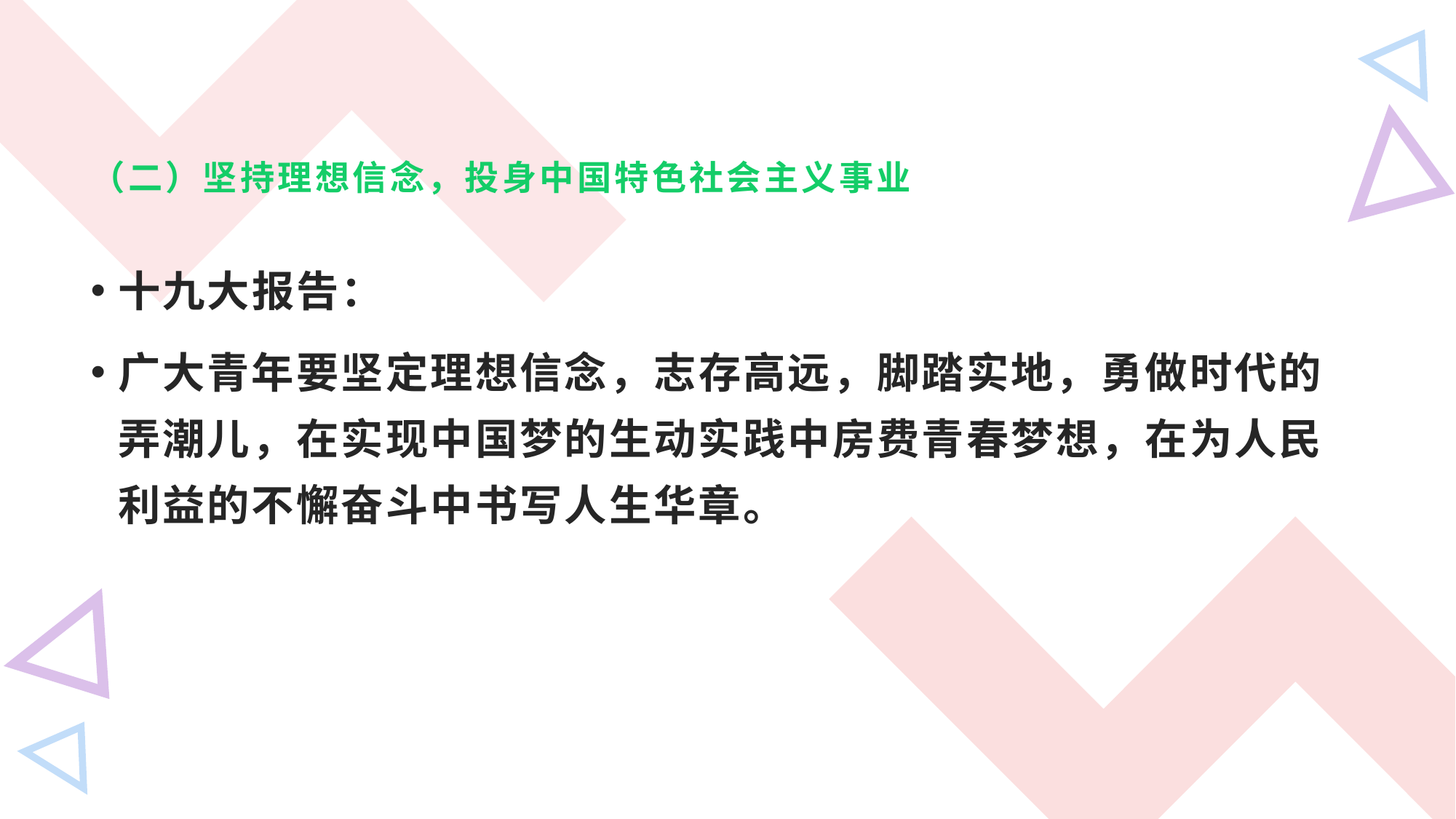

# （二）坚持理想信念，投身中国特色社会主义事业
十九大报告：
广大青年要坚定理想信念，志存高远，脚踏实地，勇做时代的弄潮儿，在实现中国梦的生动实践中房费青春梦想，在为人民利益的不懈奋斗中书写人生华章。